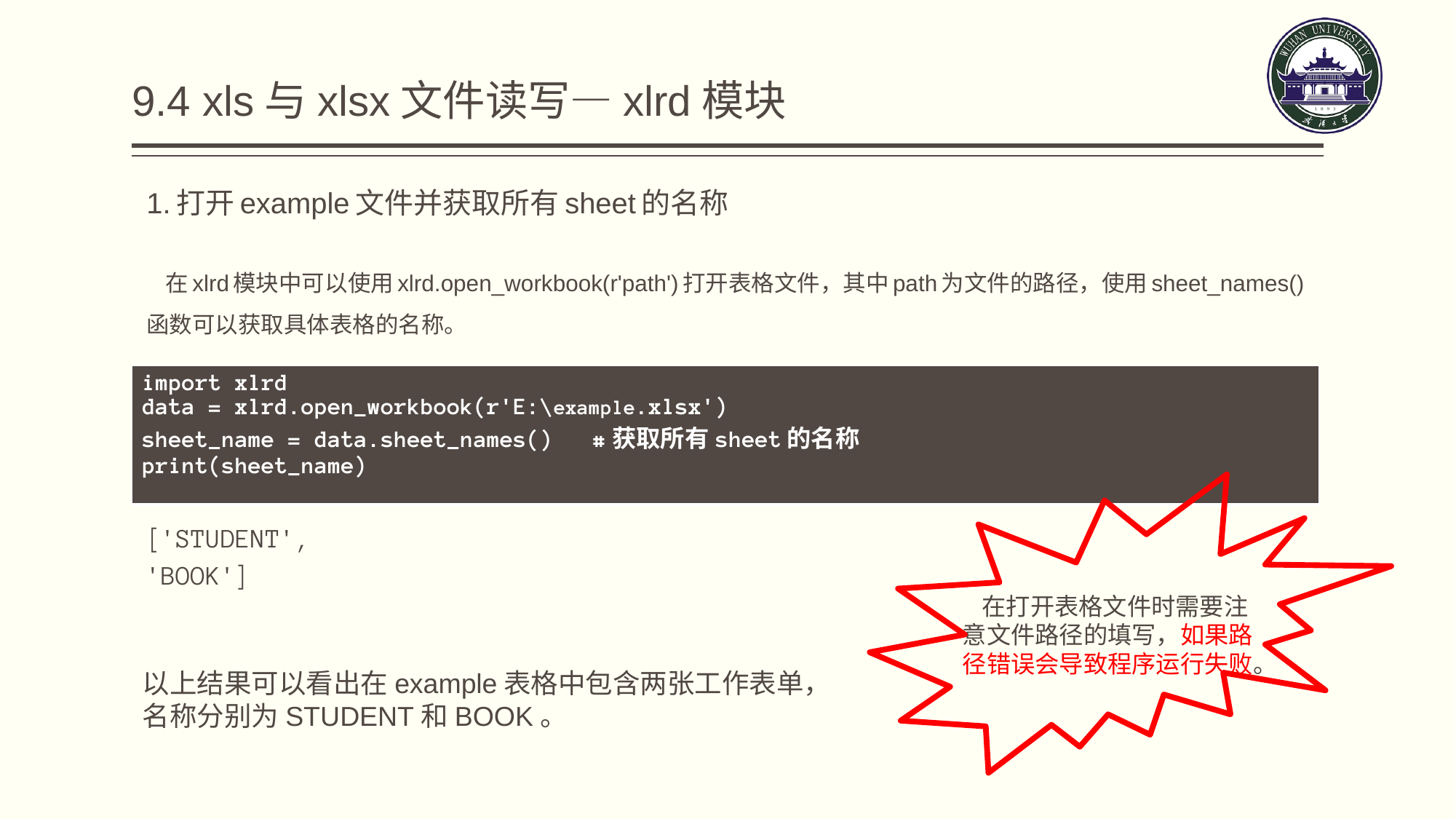

9.4 xls与xlsx文件读写—xlrd模块
1.打开example文件并获取所有sheet的名称
    在xlrd模块中可以使用xlrd.open_workbook(r'path')打开表格文件，其中path为文件的路径，使用sheet_names()函数可以获取具体表格的名称。
| import xlrd data = xlrd.open\_workbook(r'E:\example.xlsx') sheet\_name = data.sheet\_names() #获取所有sheet的名称 print(sheet\_name) |
| --- |

['STUDENT', 'BOOK']
    在打开表格文件时需要注意文件路径的填写，如果路径错误会导致程序运行失败。
以上结果可以看出在example表格中包含两张工作表单，名称分别为STUDENT和BOOK。